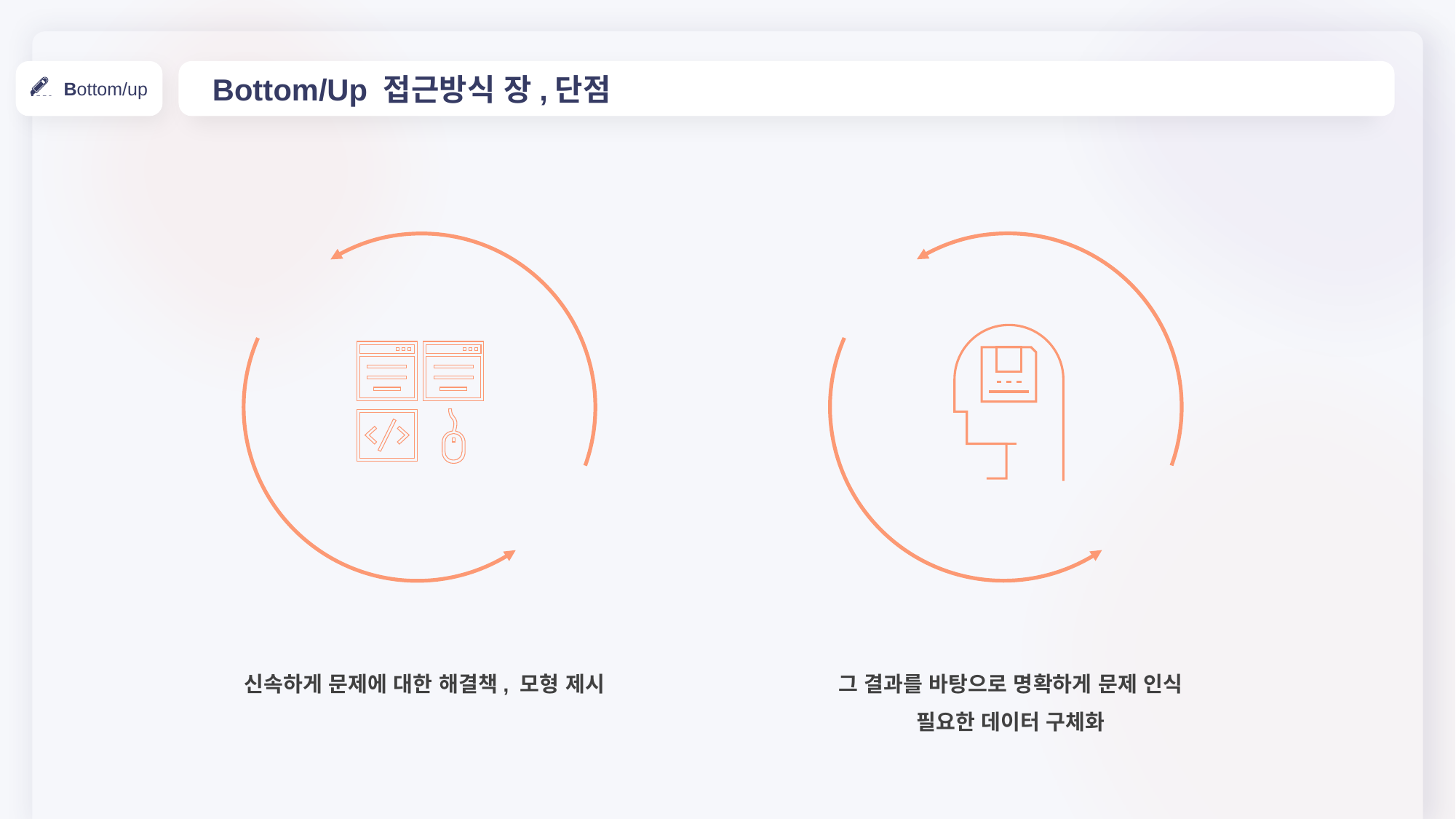

Bottom/Up 접근방식 장,단점
Bottom/up

그 결과를 바탕으로 명확하게 문제 인식
필요한 데이터 구체화
신속하게 문제에 대한 해결책, 모형 제시